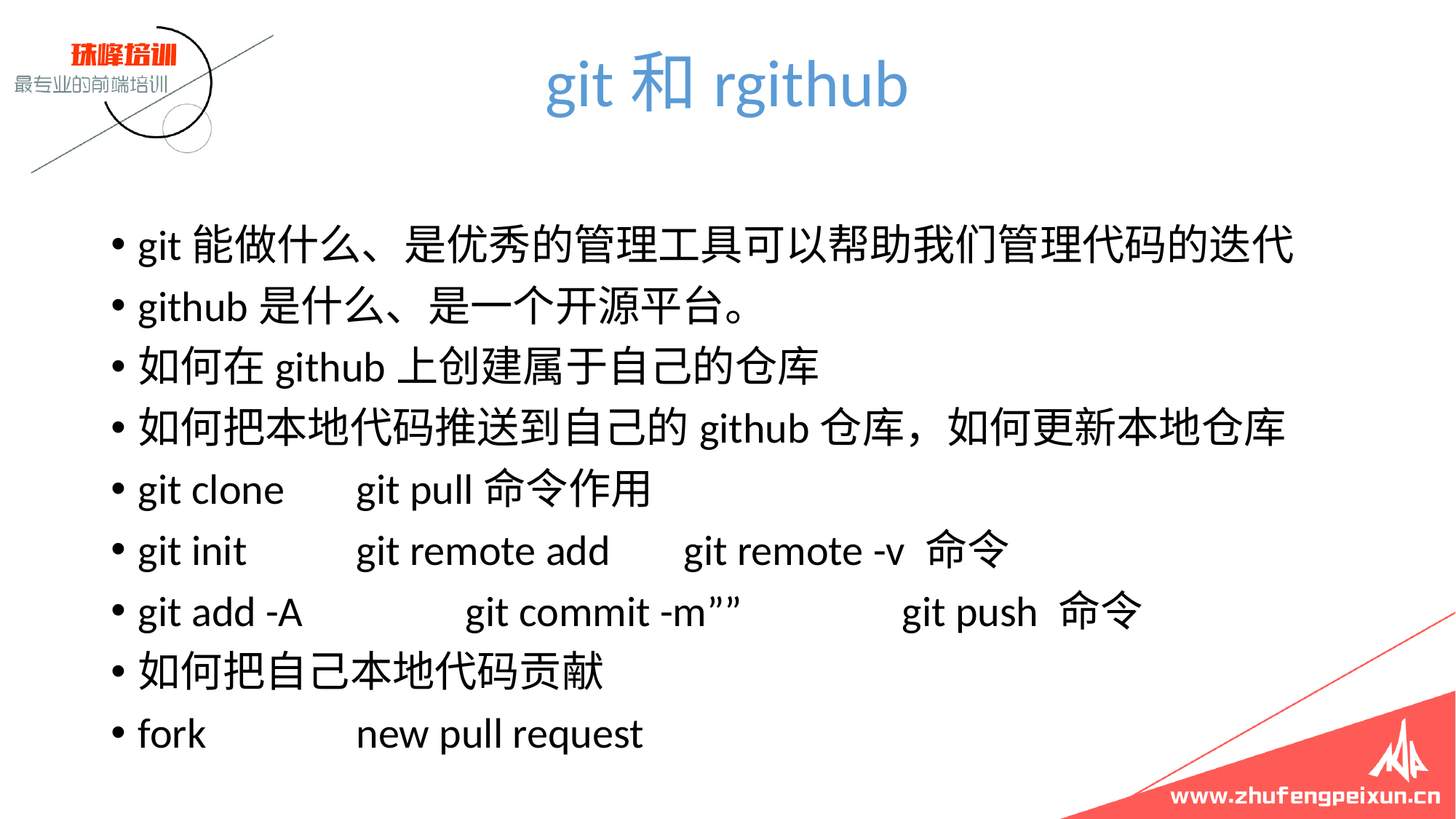

# git和rgithub
git能做什么、是优秀的管理工具可以帮助我们管理代码的迭代
github是什么、是一个开源平台。
如何在github上创建属于自己的仓库
如何把本地代码推送到自己的github仓库，如何更新本地仓库
git clone	git pull命令作用
git init	git remote add	git remote -v 命令
git add -A		git commit -m””		git push 命令
如何把自己本地代码贡献
fork		new pull request